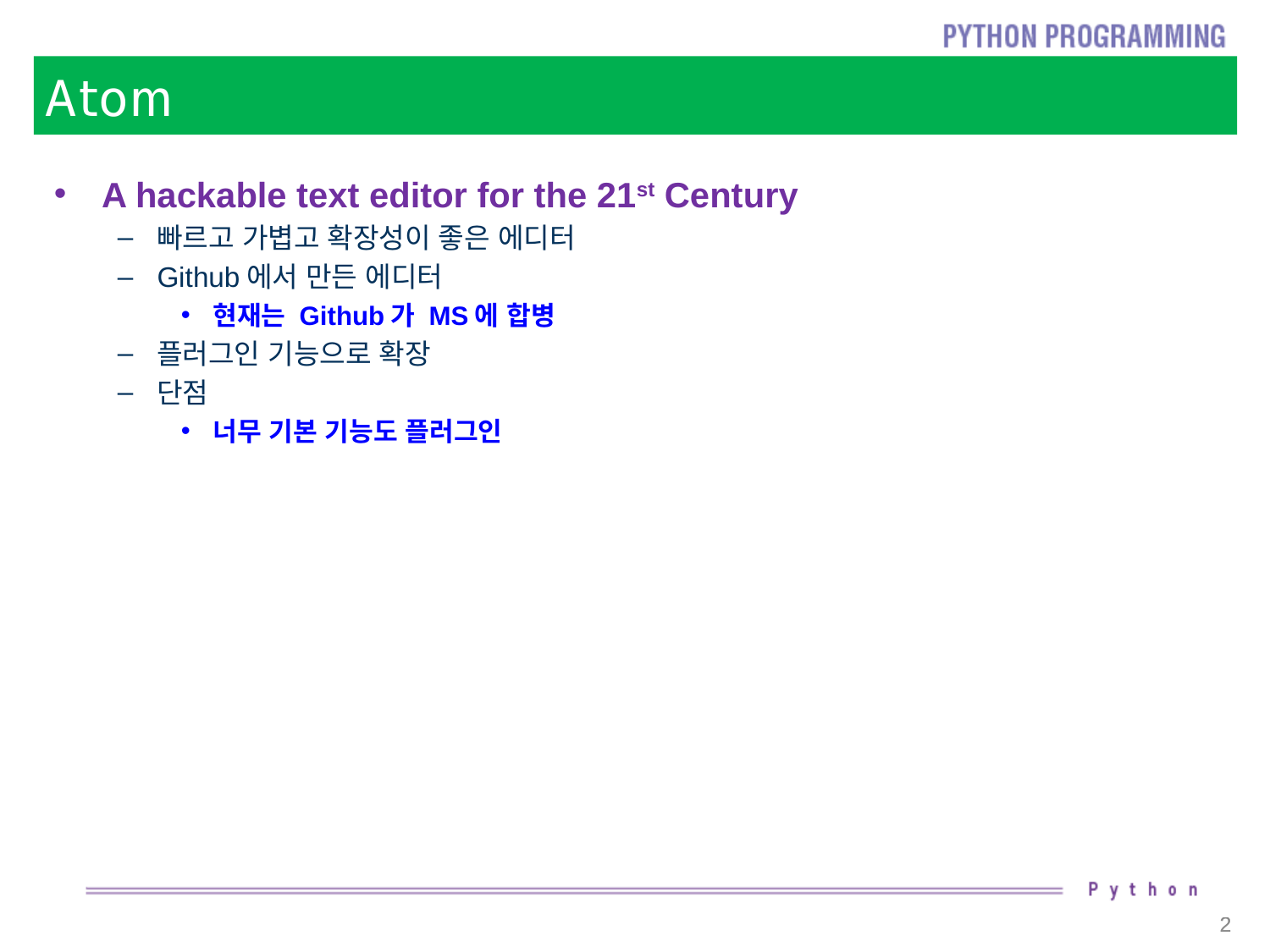

# Atom
A hackable text editor for the 21st Century
빠르고 가볍고 확장성이 좋은 에디터
Github에서 만든 에디터
현재는 Github가 MS에 합병
플러그인 기능으로 확장
단점
너무 기본 기능도 플러그인

2